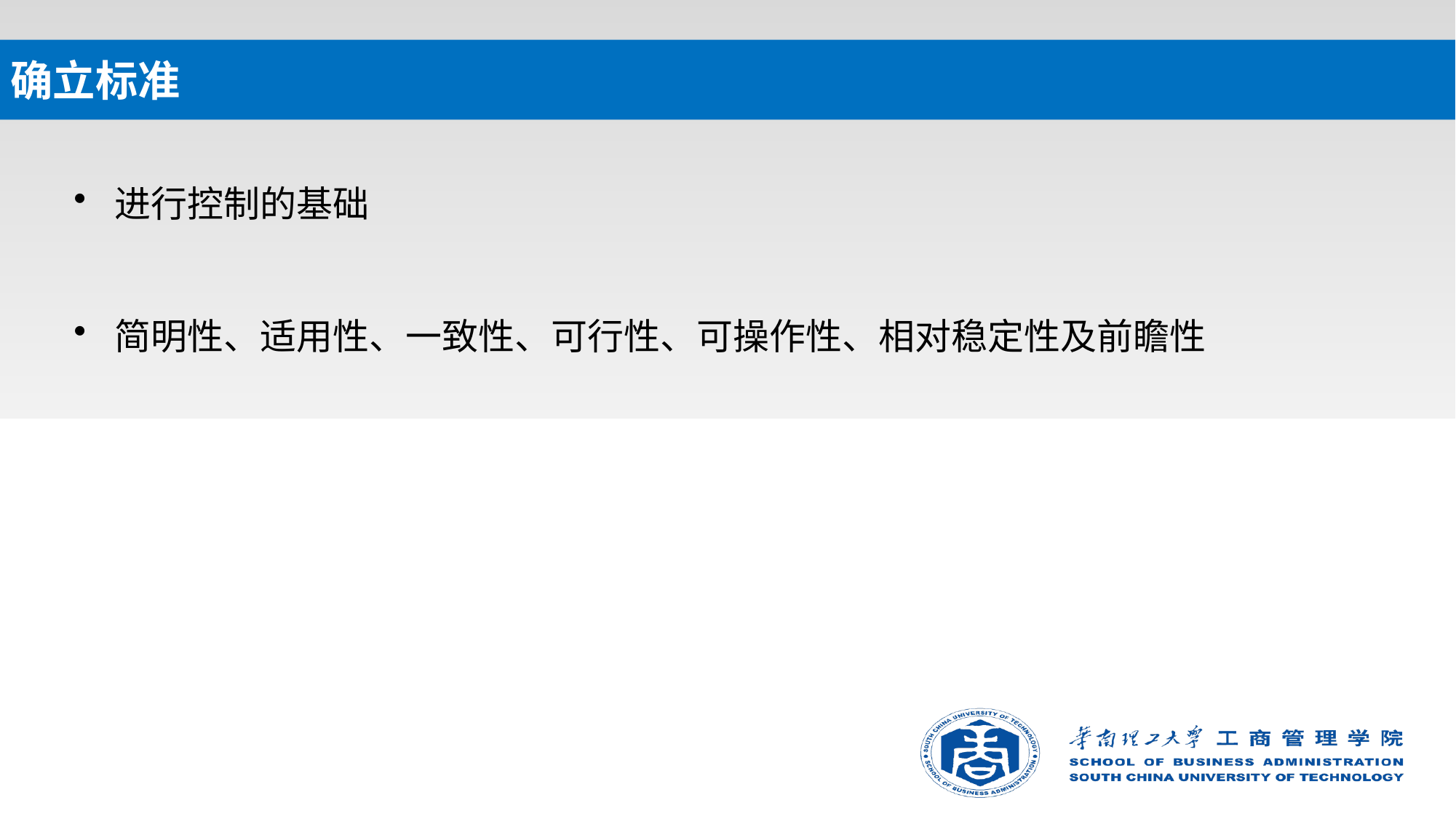

# 确立标准
进行控制的基础

简明性、适用性、一致性、可行性、可操作性、相对稳定性及前瞻性